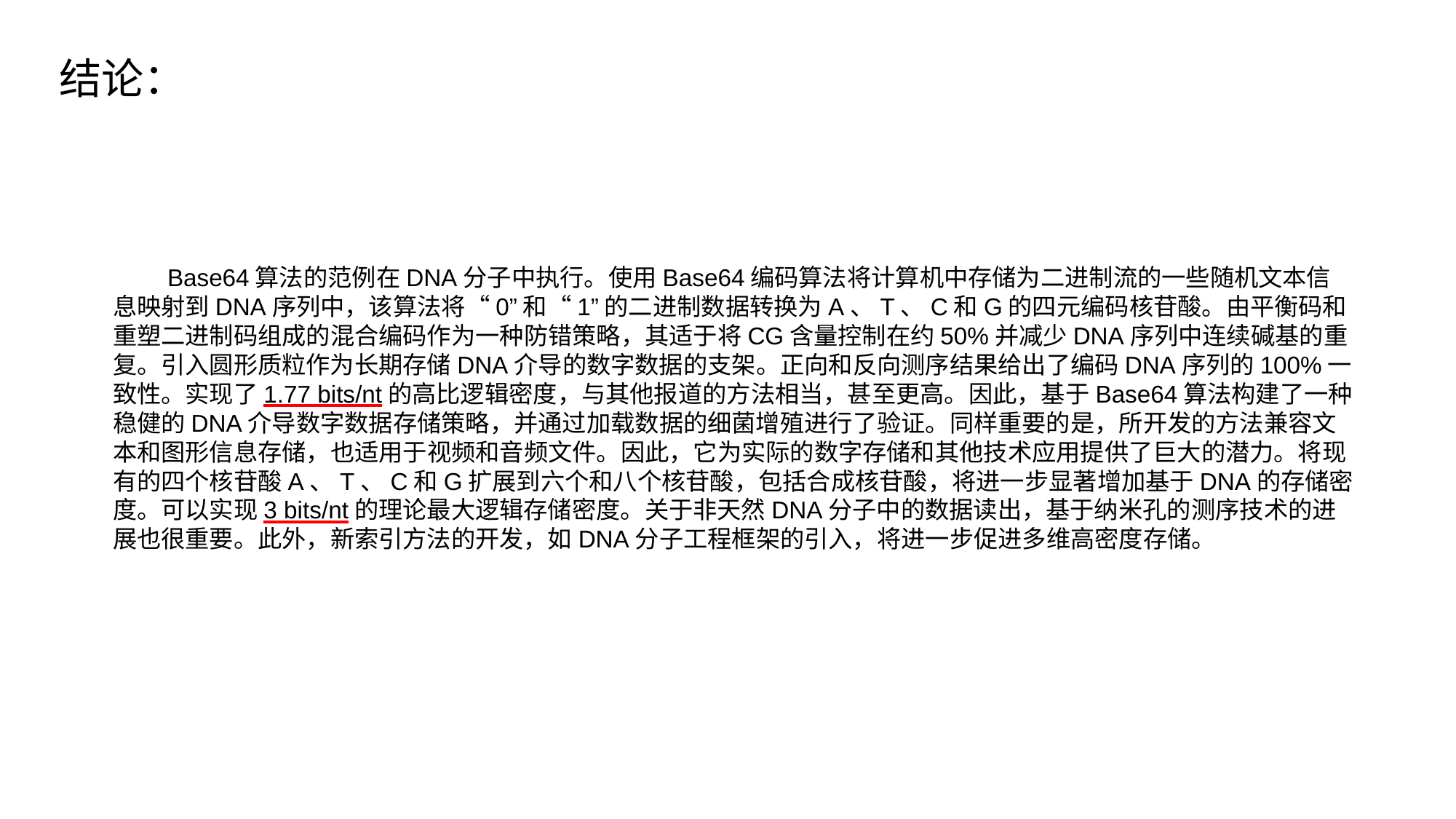

结论：
Base64算法的范例在DNA分子中执行。使用Base64编码算法将计算机中存储为二进制流的一些随机文本信息映射到DNA序列中，该算法将“0”和“1”的二进制数据转换为A、T、C和G的四元编码核苷酸。由平衡码和重塑二进制码组成的混合编码作为一种防错策略，其适于将CG含量控制在约50%并减少DNA序列中连续碱基的重复。引入圆形质粒作为长期存储DNA介导的数字数据的支架。正向和反向测序结果给出了编码DNA序列的100%一致性。实现了1.77 bits/nt的高比逻辑密度，与其他报道的方法相当，甚至更高。因此，基于Base64算法构建了一种稳健的DNA介导数字数据存储策略，并通过加载数据的细菌增殖进行了验证。同样重要的是，所开发的方法兼容文本和图形信息存储，也适用于视频和音频文件。因此，它为实际的数字存储和其他技术应用提供了巨大的潜力。将现有的四个核苷酸A、T、C和G扩展到六个和八个核苷酸，包括合成核苷酸，将进一步显著增加基于DNA的存储密度。可以实现3 bits/nt的理论最大逻辑存储密度。关于非天然DNA分子中的数据读出，基于纳米孔的测序技术的进展也很重要。此外，新索引方法的开发，如DNA分子工程框架的引入，将进一步促进多维高密度存储。